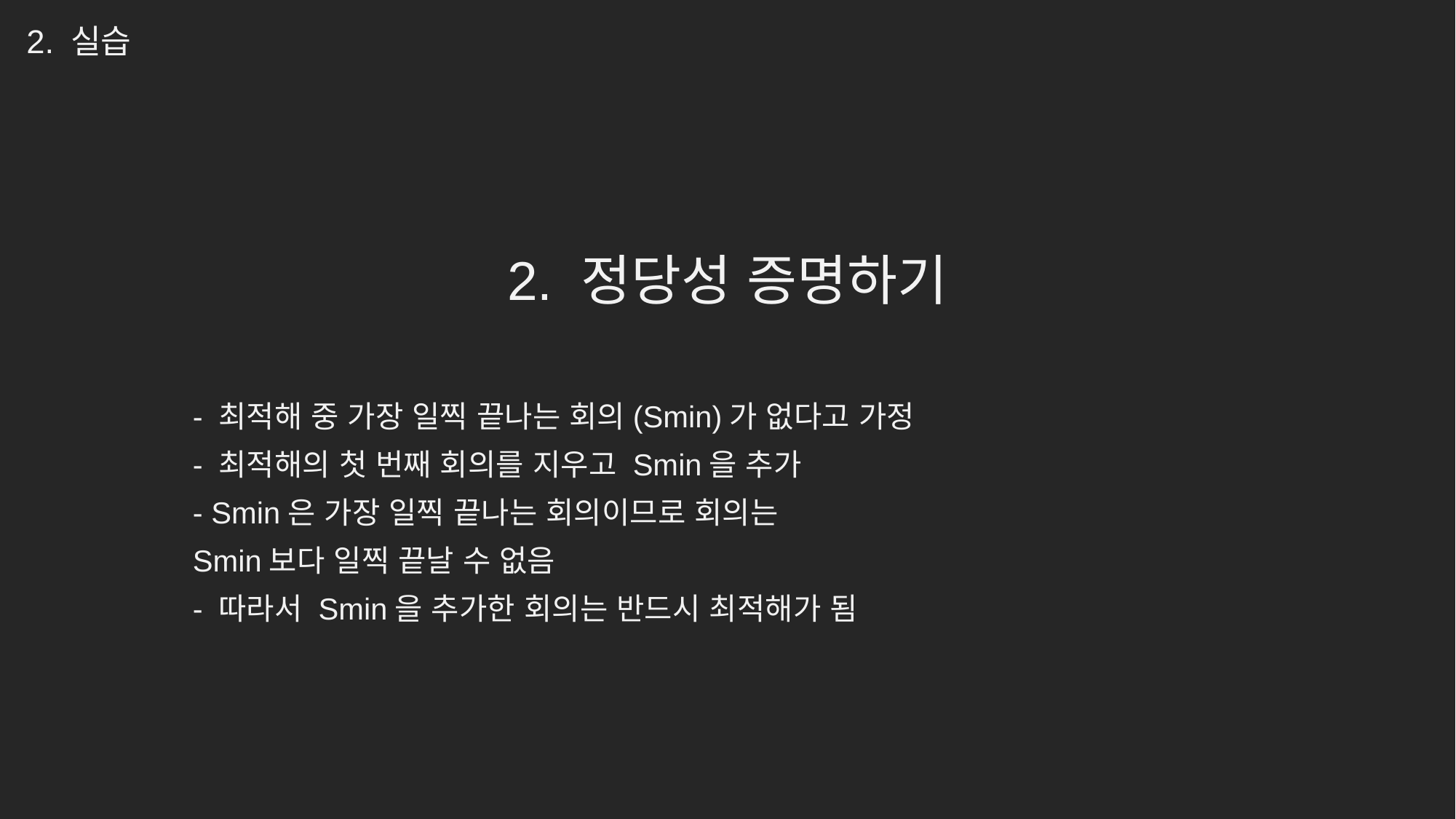

2. 실습

2. 정당성 증명하기

- 최적해 중 가장 일찍 끝나는 회의(Smin)가 없다고 가정
- 최적해의 첫 번째 회의를 지우고 Smin을 추가
- Smin은 가장 일찍 끝나는 회의이므로 회의는
Smin보다 일찍 끝날 수 없음
- 따라서 Smin을 추가한 회의는 반드시 최적해가 됨